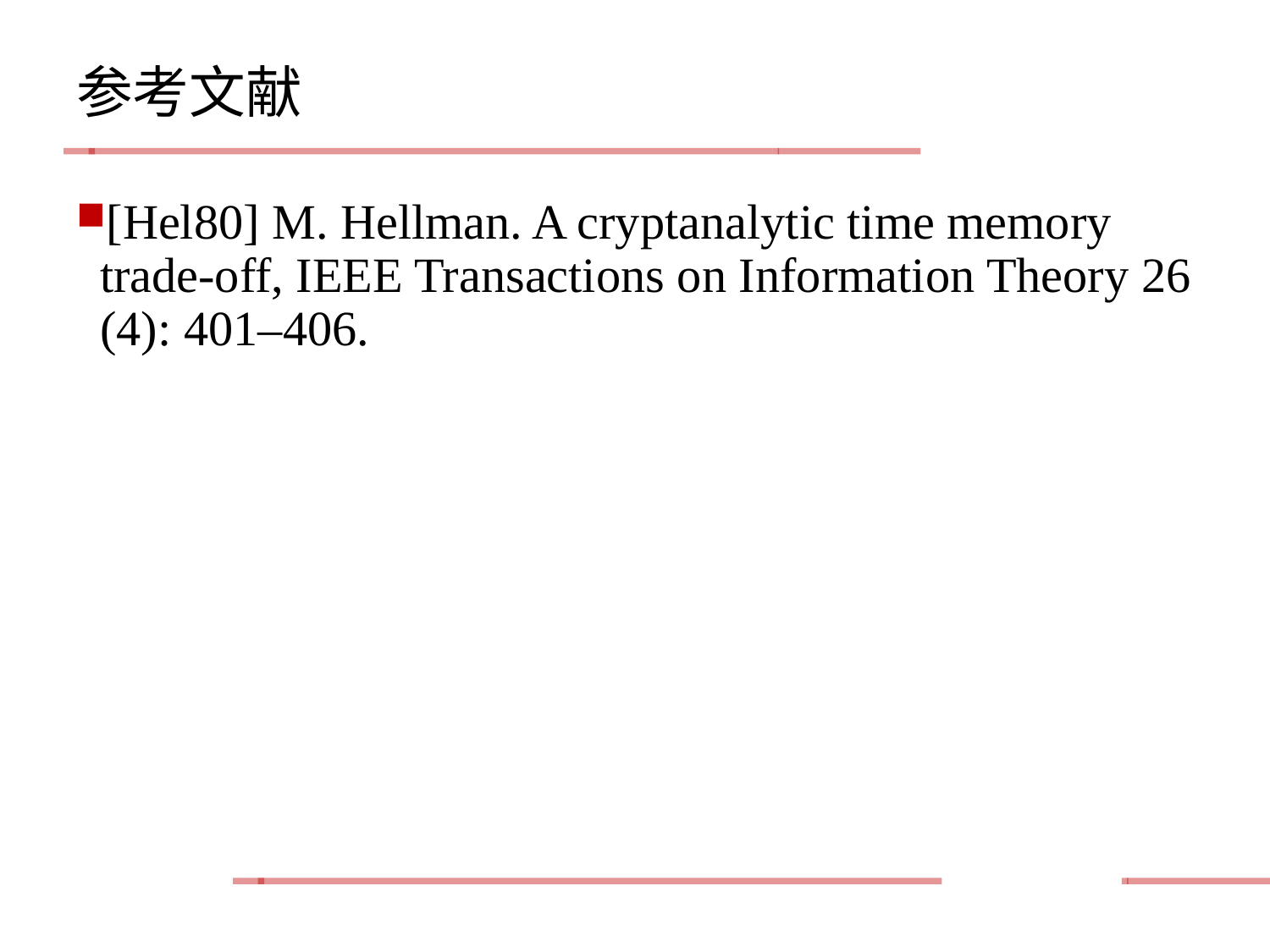

# 参考文献
[Hel80] M. Hellman. A cryptanalytic time memory trade-off, IEEE Transactions on Information Theory 26 (4): 401–406.